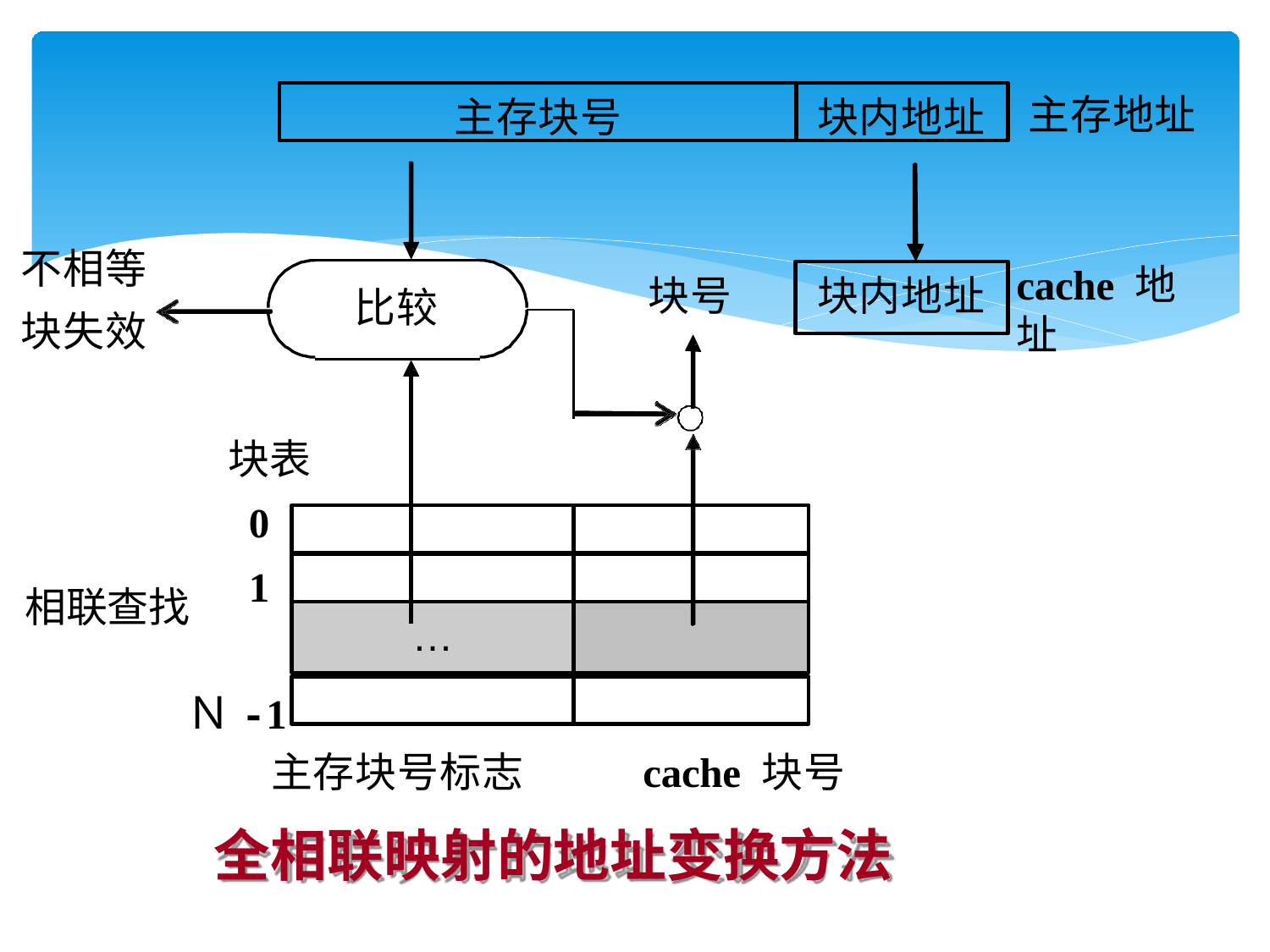

主存块号
块内地址
主存地址

不相等 块失效

cache 地址

块号
块内地址
比较

块表
0

1
相联查找

…
Ｎ-1
主存块号标志	cache 块号
全相联映射的地址变换方法